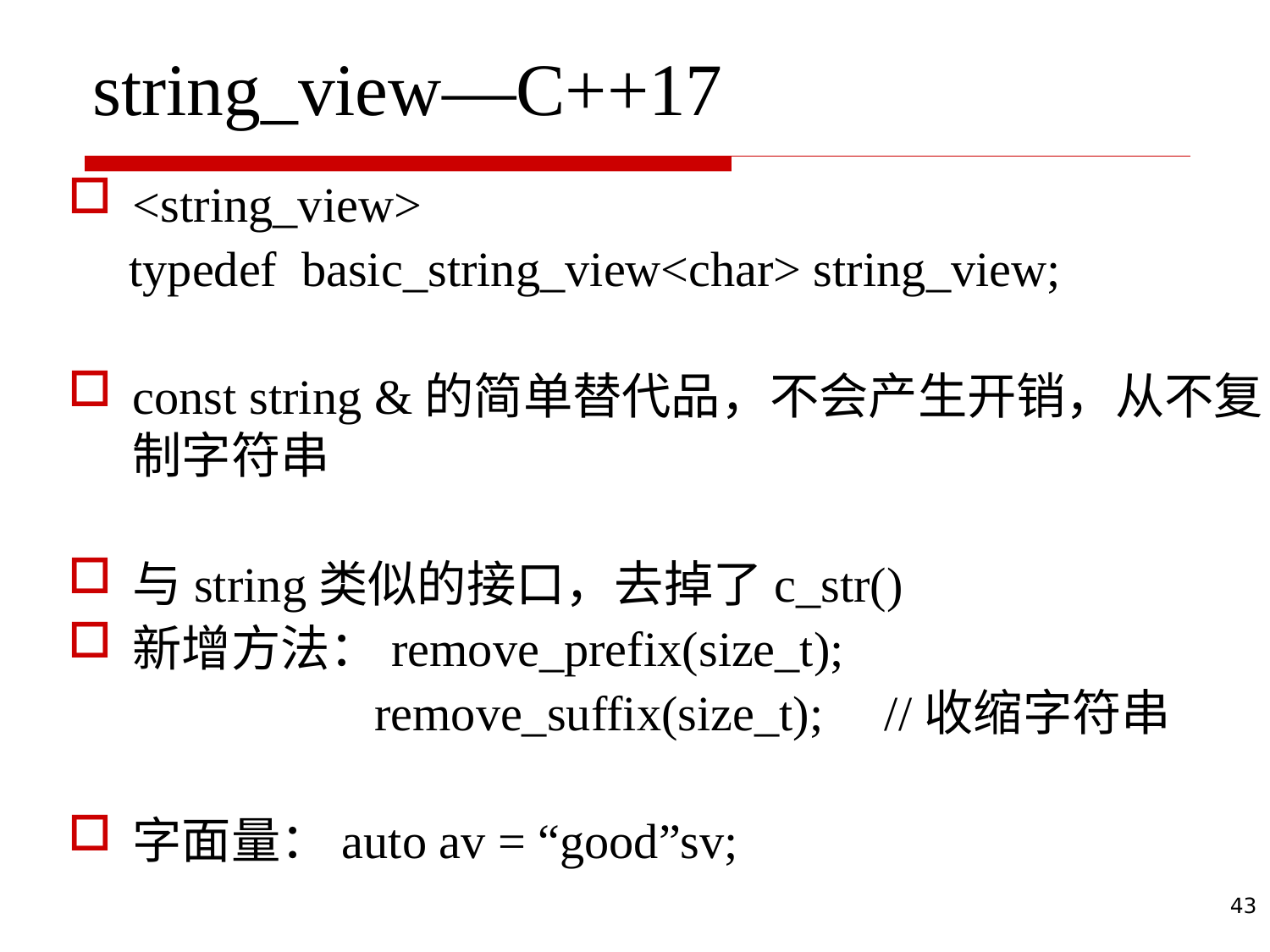

# string_view—C++17
<string_view>
     typedef  basic_string_view<char> string_view;

const string &的简单替代品，不会产生开销，从不复制字符串

与string类似的接口，去掉了c_str()
新增方法：remove_prefix(size_t);
                         remove_suffix(size_t);     //收缩字符串

字面量：auto av = “good”sv;
43